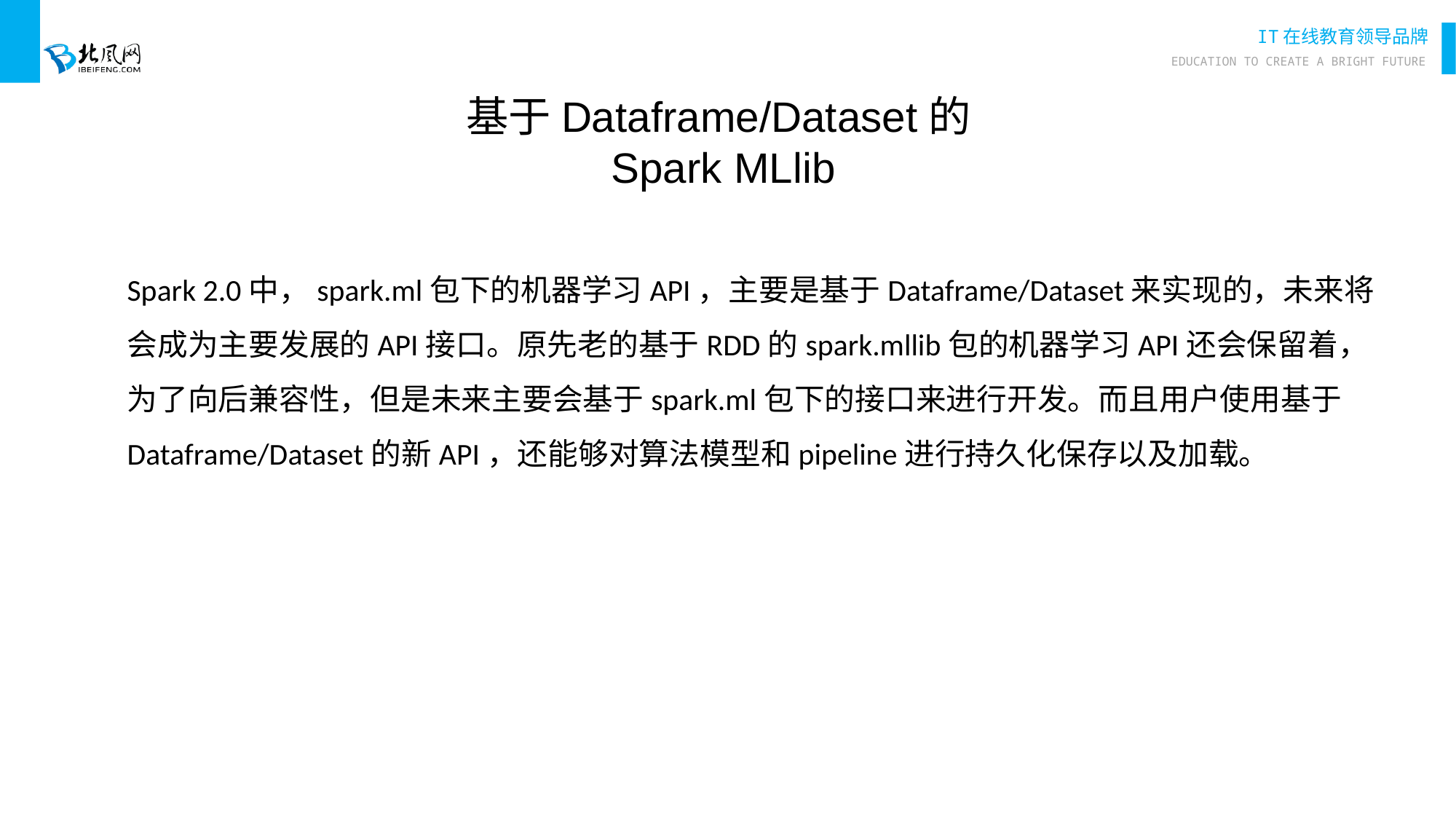

基于Dataframe/Dataset的Spark MLlib
Spark 2.0中，spark.ml包下的机器学习API，主要是基于Dataframe/Dataset来实现的，未来将会成为主要发展的API接口。原先老的基于RDD的spark.mllib包的机器学习API还会保留着，为了向后兼容性，但是未来主要会基于spark.ml包下的接口来进行开发。而且用户使用基于Dataframe/Dataset的新API，还能够对算法模型和pipeline进行持久化保存以及加载。